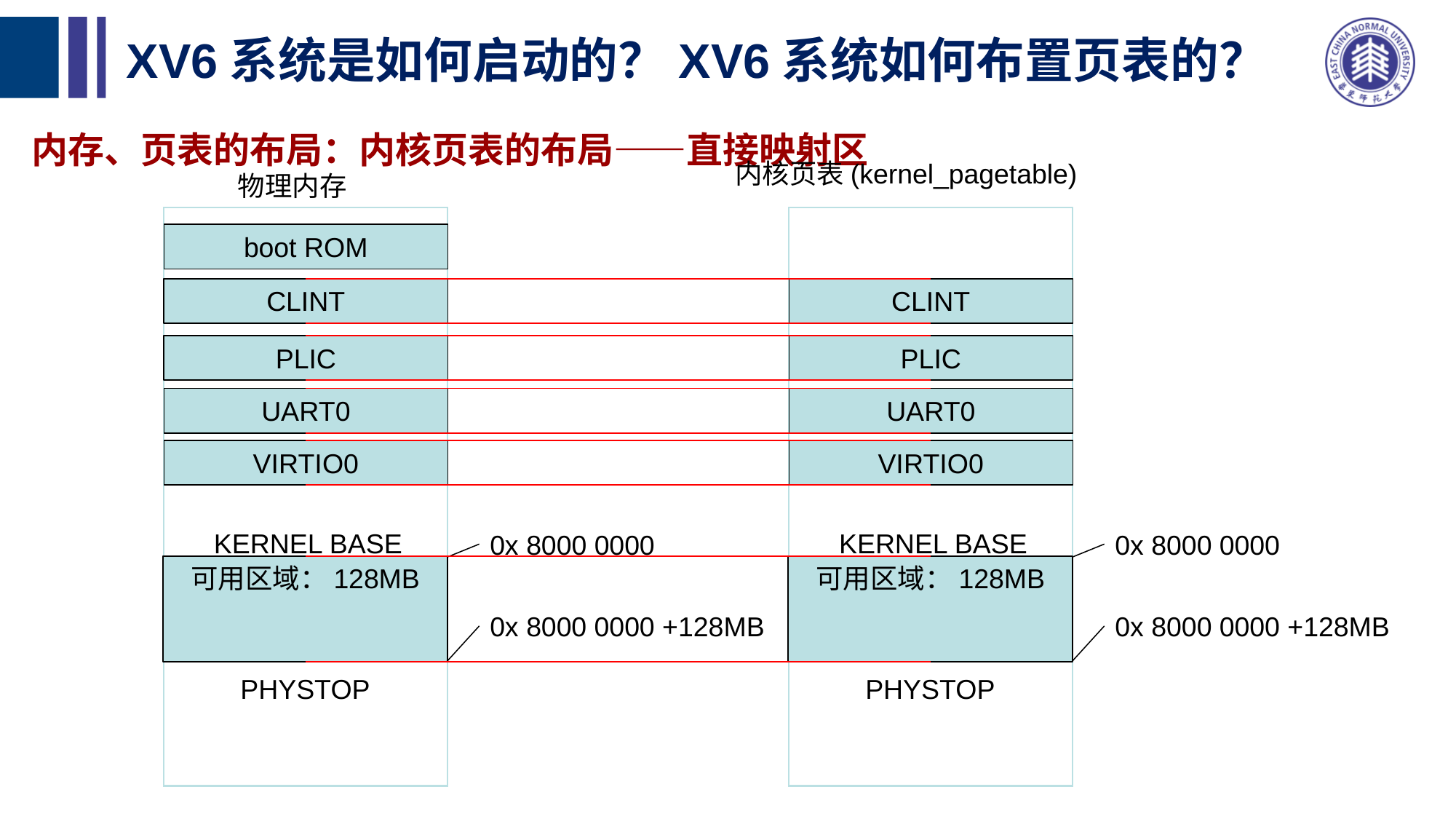

# XV6系统是如何启动的？XV6系统如何布置页表的？
内存、页表的布局：内核页表的布局——直接映射区
内核页表(kernel_pagetable)
物理内存

boot ROM
CLINT
CLINT
PLIC
PLIC
UART0
UART0
VIRTIO0
VIRTIO0
KERNEL BASE
KERNEL BASE
0x 8000 0000
0x 8000 0000
可用区域：128MB
可用区域：128MB
0x 8000 0000 +128MB
0x 8000 0000 +128MB
PHYSTOP
PHYSTOP